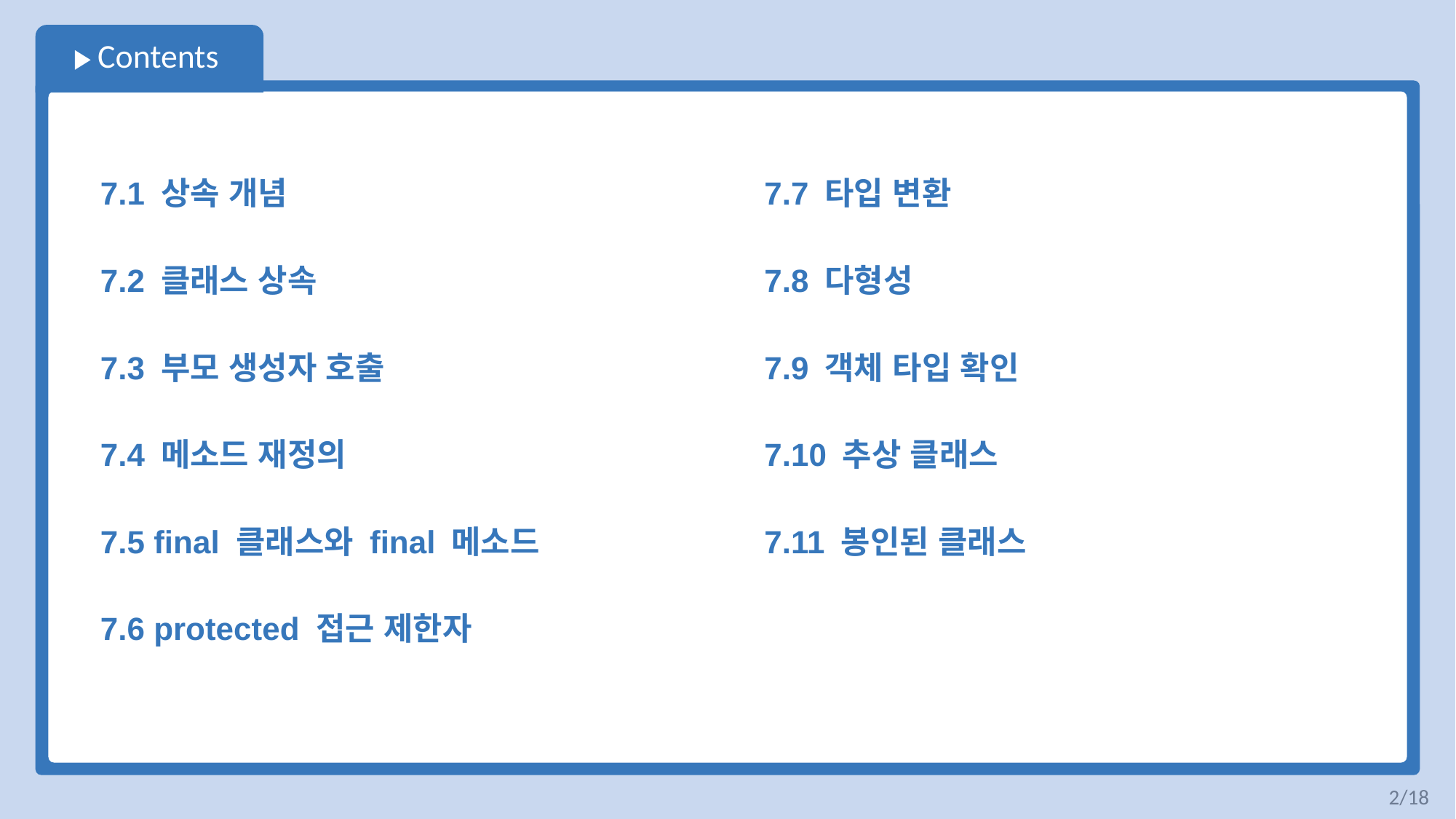

7.1 상속 개념
7.2 클래스 상속
7.3 부모 생성자 호출
7.4 메소드 재정의
7.5 final 클래스와 final 메소드
7.6 protected 접근 제한자

7.7 타입 변환
7.8 다형성
7.9 객체 타입 확인
7.10 추상 클래스
7.11 봉인된 클래스